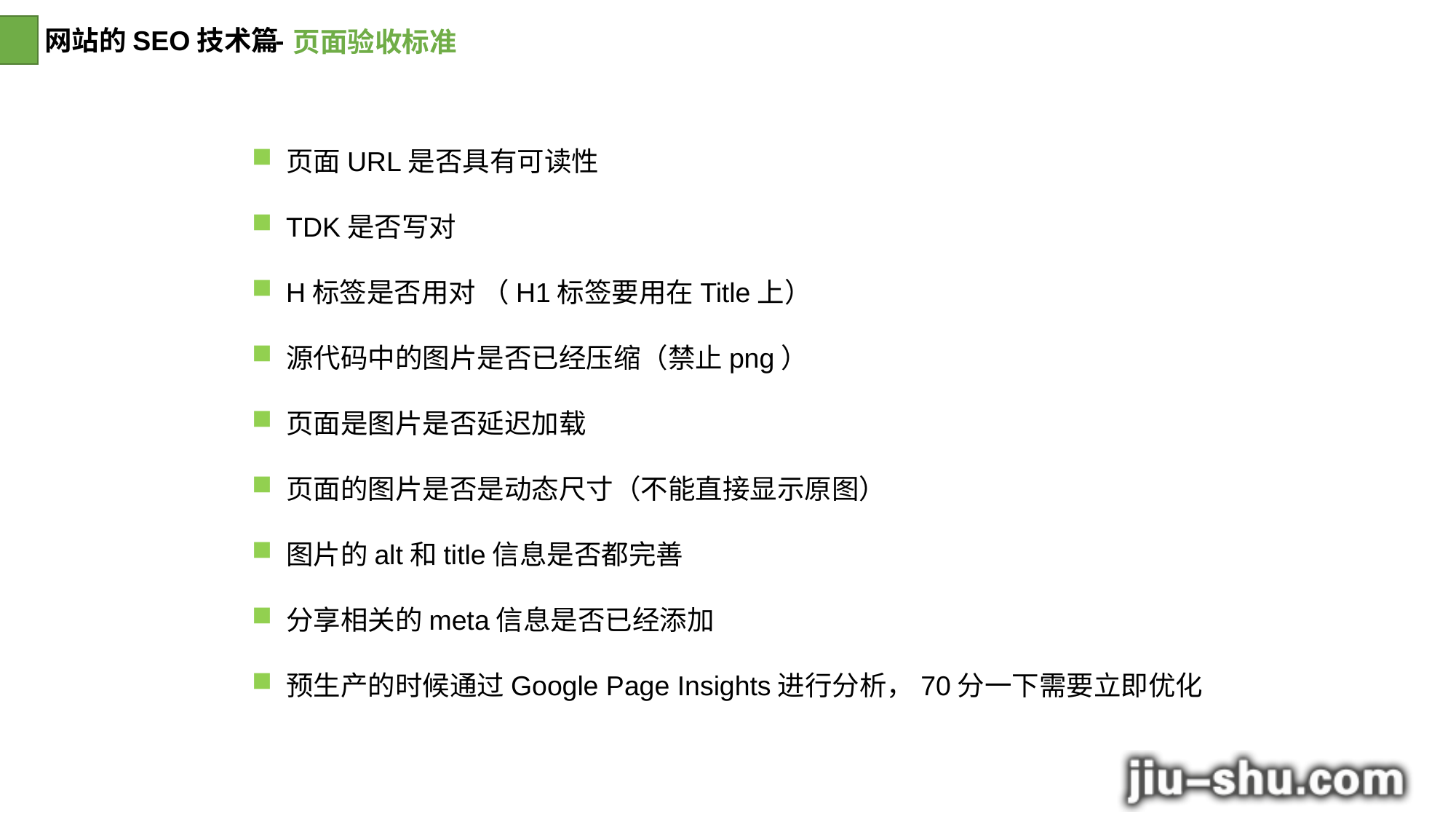

页面验收标准
页面URL是否具有可读性
TDK是否写对
H标签是否用对 （H1标签要用在Title上）
源代码中的图片是否已经压缩（禁止png）
页面是图片是否延迟加载
页面的图片是否是动态尺寸（不能直接显示原图）
图片的alt和title信息是否都完善
分享相关的meta信息是否已经添加
预生产的时候通过Google Page Insights进行分析，70分一下需要立即优化